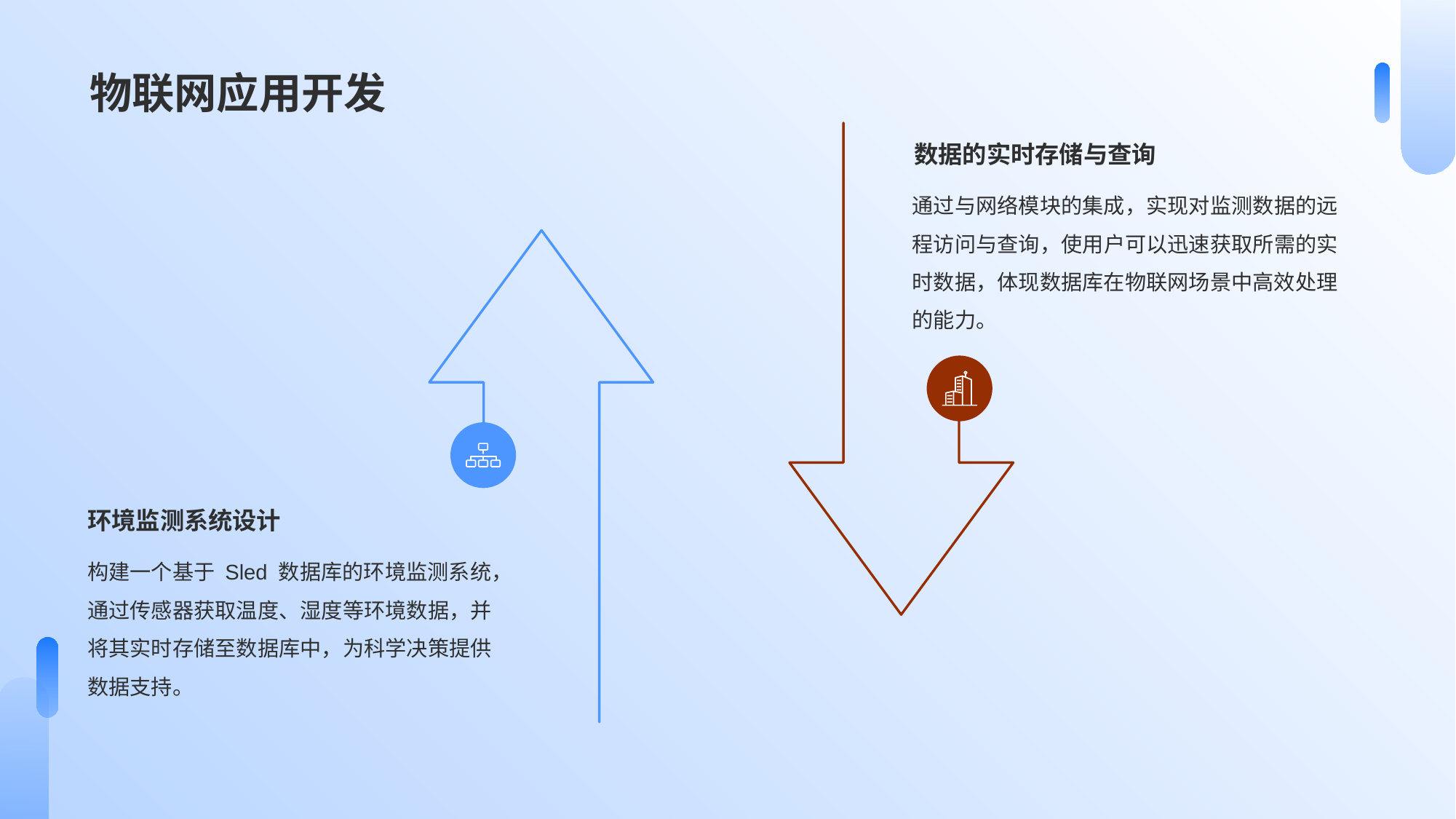

# 物联网应用开发

数据的实时存储与查询
通过与网络模块的集成，实现对监测数据的远程访问与查询，使用户可以迅速获取所需的实时数据，体现数据库在物联网场景中高效处理的能力。

环境监测系统设计
构建一个基于 Sled 数据库的环境监测系统，通过传感器获取温度、湿度等环境数据，并将其实时存储至数据库中，为科学决策提供数据支持。